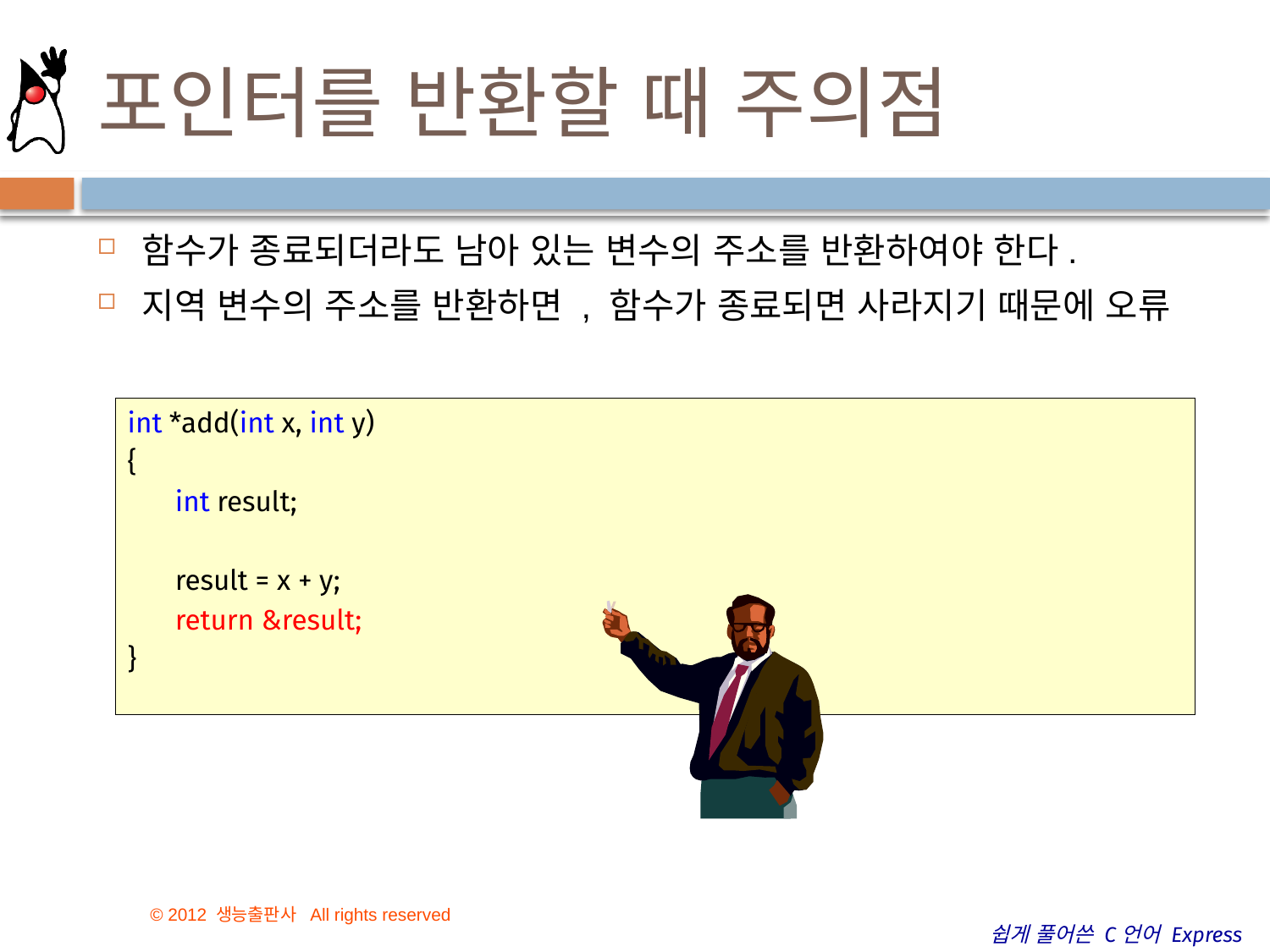

# 포인터를 반환할 때 주의점
함수가 종료되더라도 남아 있는 변수의 주소를 반환하여야 한다.
지역 변수의 주소를 반환하면 , 함수가 종료되면 사라지기 때문에 오류
int *add(int x, int y)
{
	int result;

	result = x + y;
	return &result;
}